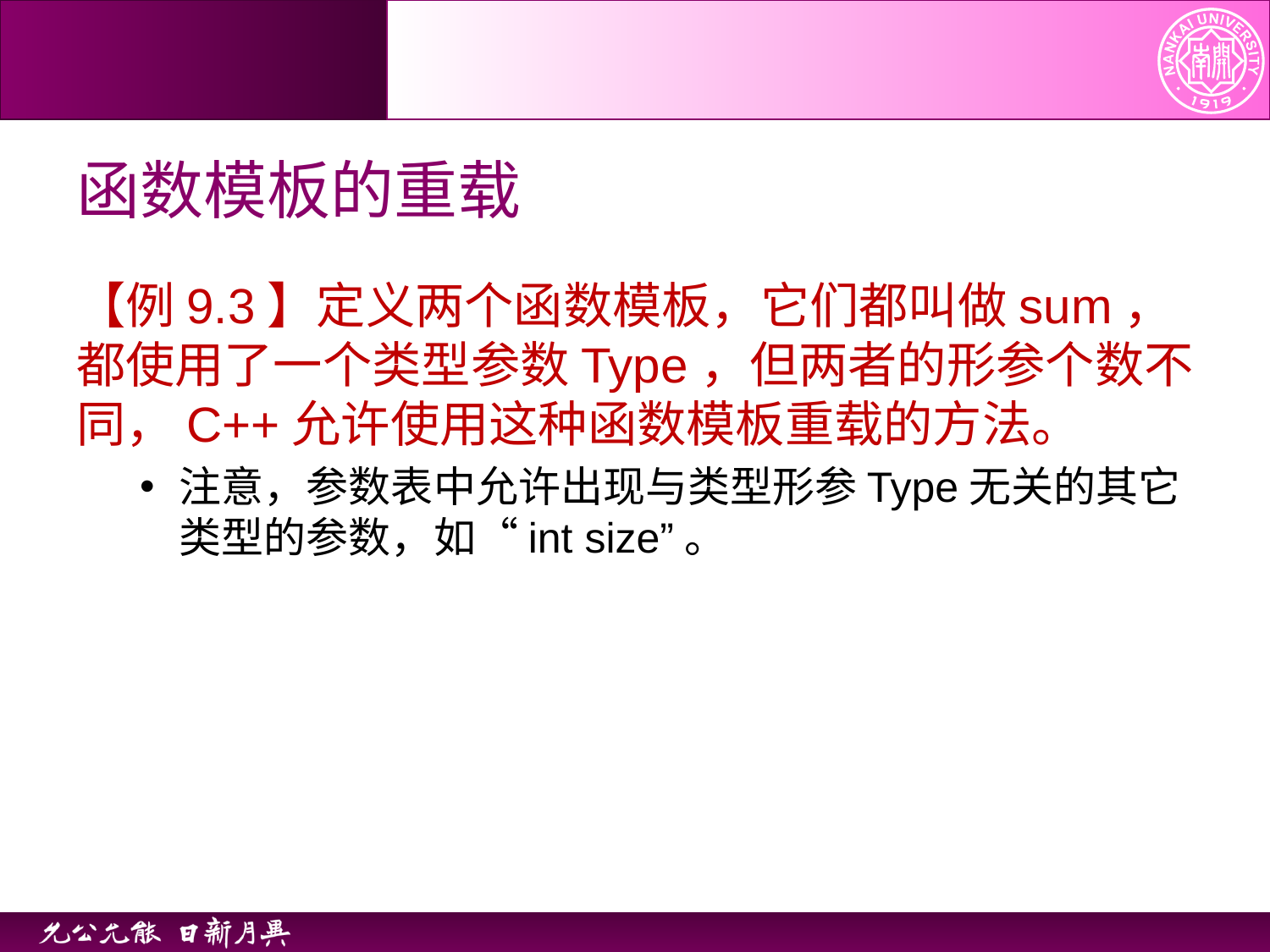

# 函数模板的重载
【例9.3】定义两个函数模板，它们都叫做sum，都使用了一个类型参数Type，但两者的形参个数不同，C++允许使用这种函数模板重载的方法。
注意，参数表中允许出现与类型形参Type无关的其它类型的参数，如“int size”。